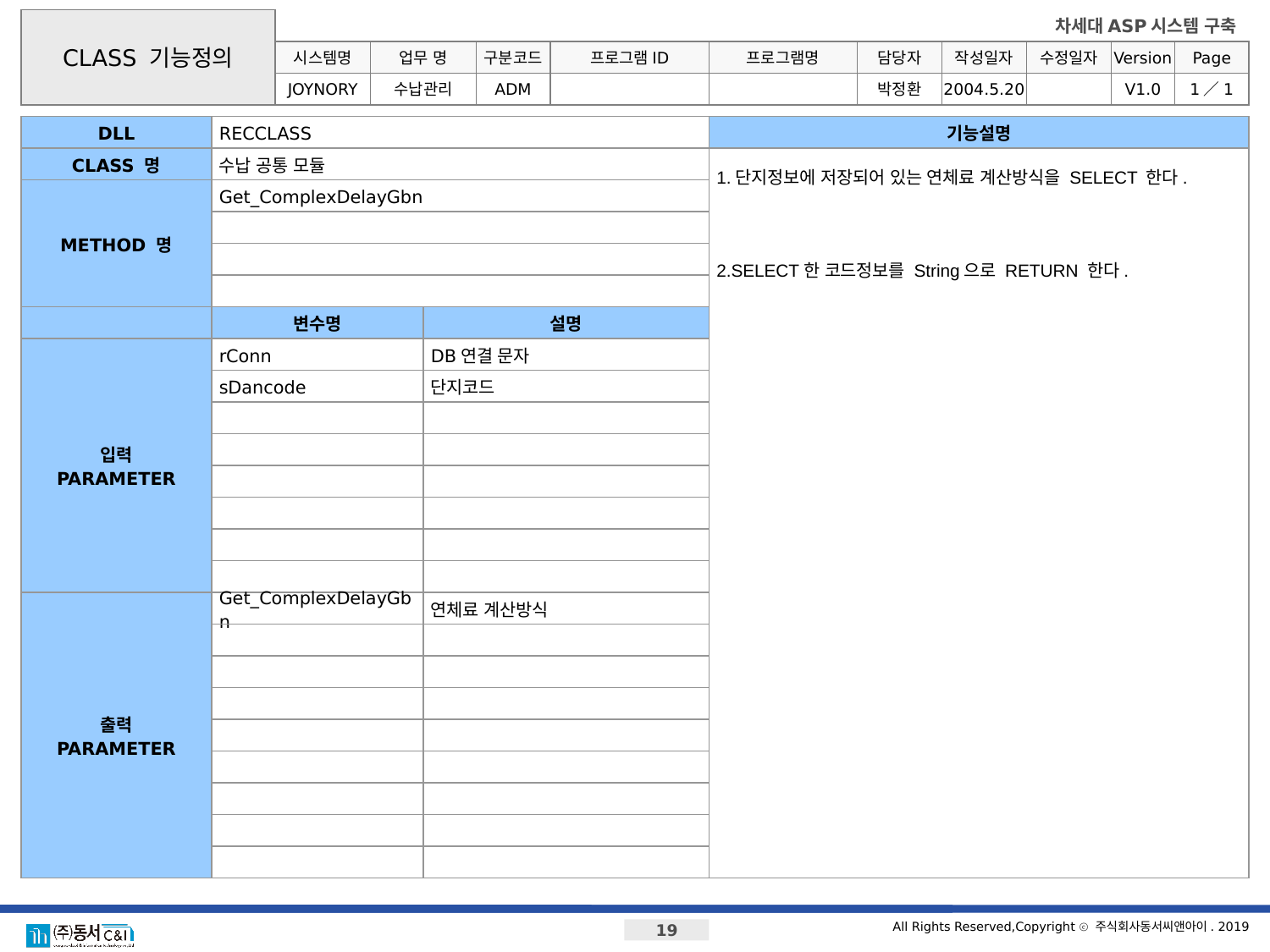

CLASS 기능정의
DLL
RECCLASS
기능설명
CLASS 명
수납 공통 모듈
1.단지정보에 저장되어 있는 연체료 계산방식을 SELECT 한다.

2.SELECT한 코드정보를 String으로 RETURN 한다.

METHOD 명
Get_ComplexDelayGbn

변수명
설명
입력
PARAMETER
rConn
DB연결 문자
sDancode
단지코드

출력
PARAMETER
Get_ComplexDelayGbn
연체료 계산방식